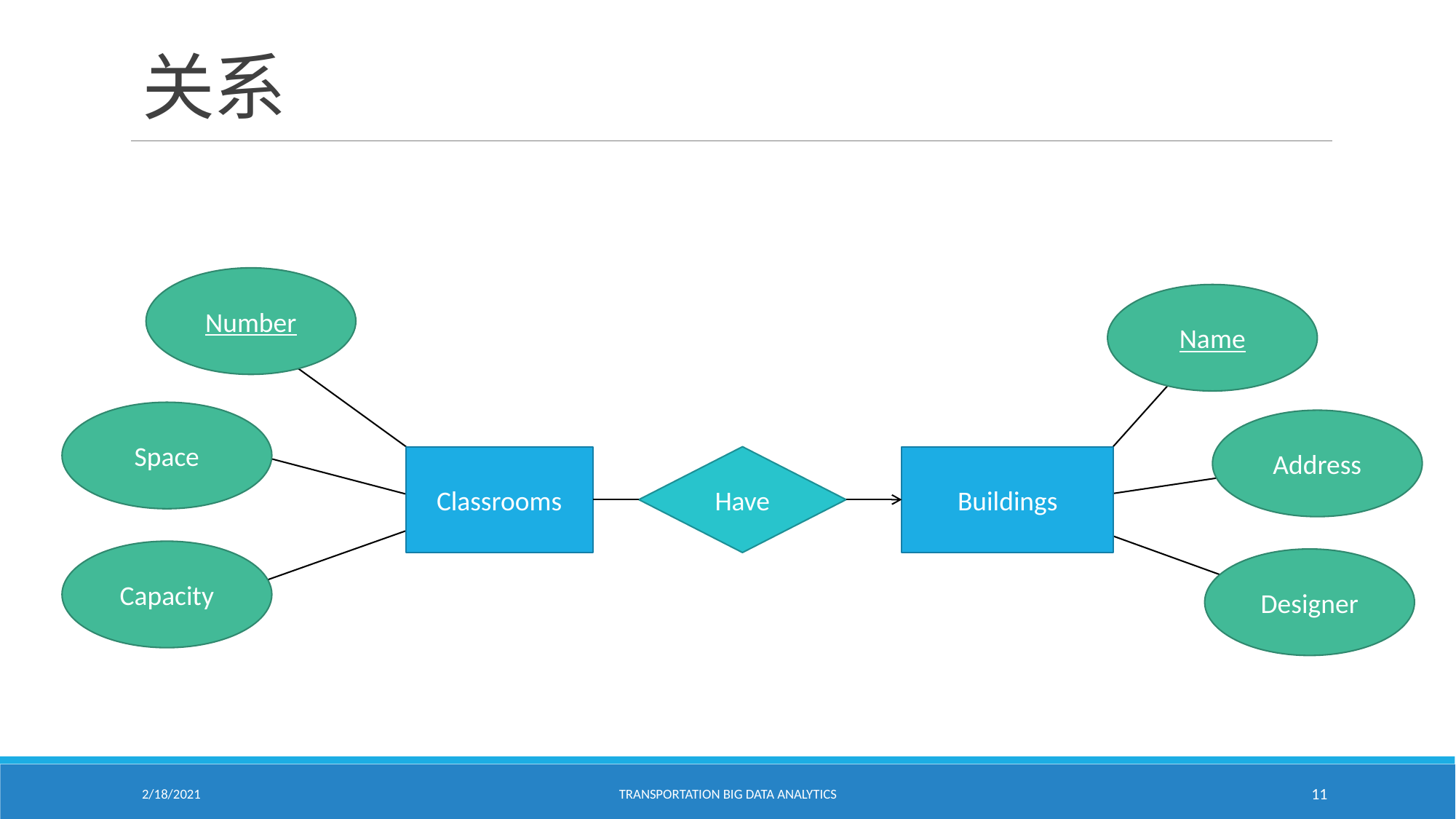

# 关系
Number
Name

Space
Address
Classrooms
Have
Buildings

Capacity
Designer
2/18/2021
Transportation Big Data Analytics
11